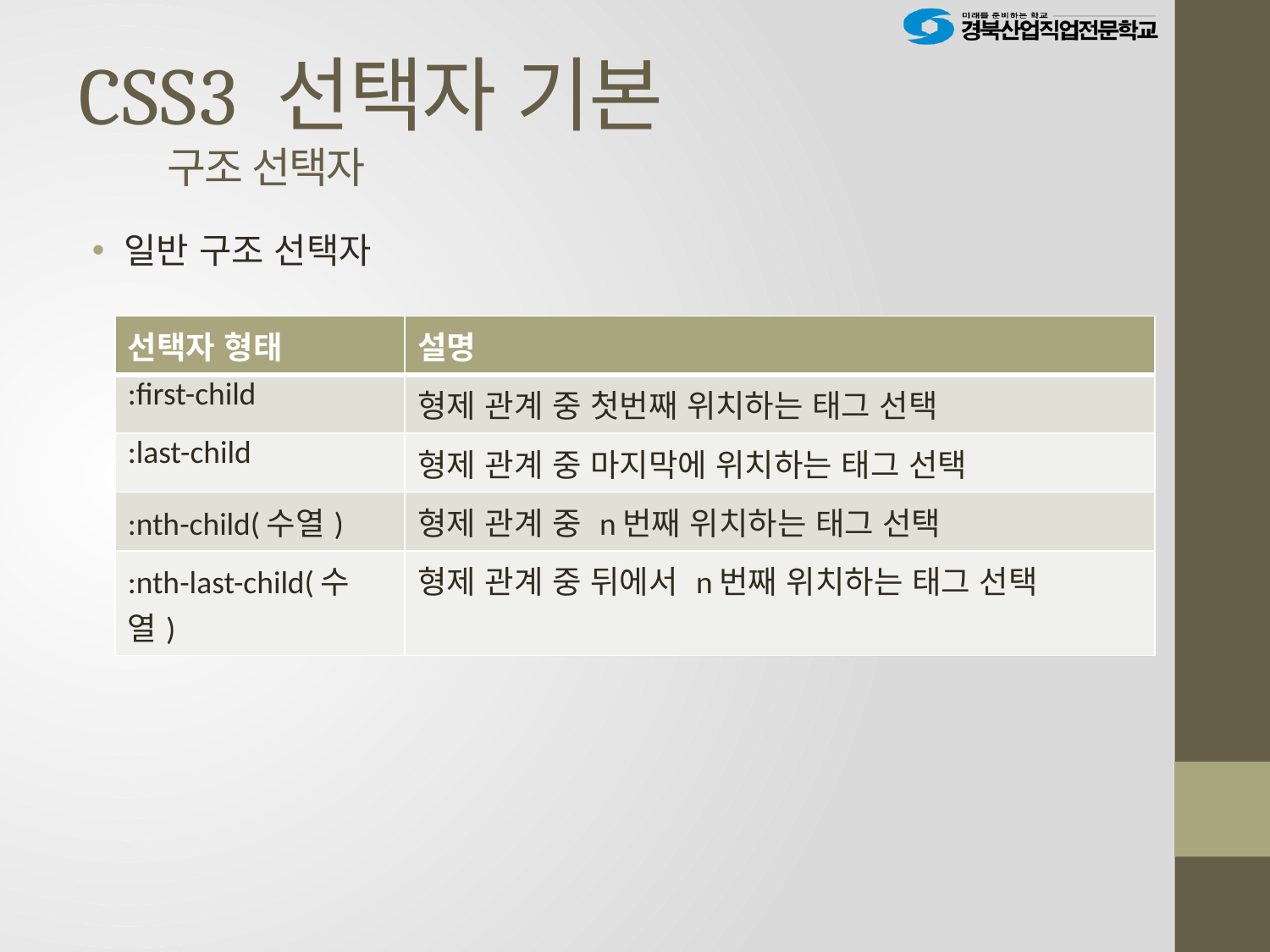

# CSS3 선택자 기본 구조 선택자
일반 구조 선택자
| 선택자 형태 | 설명 |
| --- | --- |
| :first-child | 형제 관계 중 첫번째 위치하는 태그 선택 |
| :last-child | 형제 관계 중 마지막에 위치하는 태그 선택 |
| :nth-child(수열) | 형제 관계 중 n번째 위치하는 태그 선택 |
| :nth-last-child(수열) | 형제 관계 중 뒤에서 n번째 위치하는 태그 선택 |